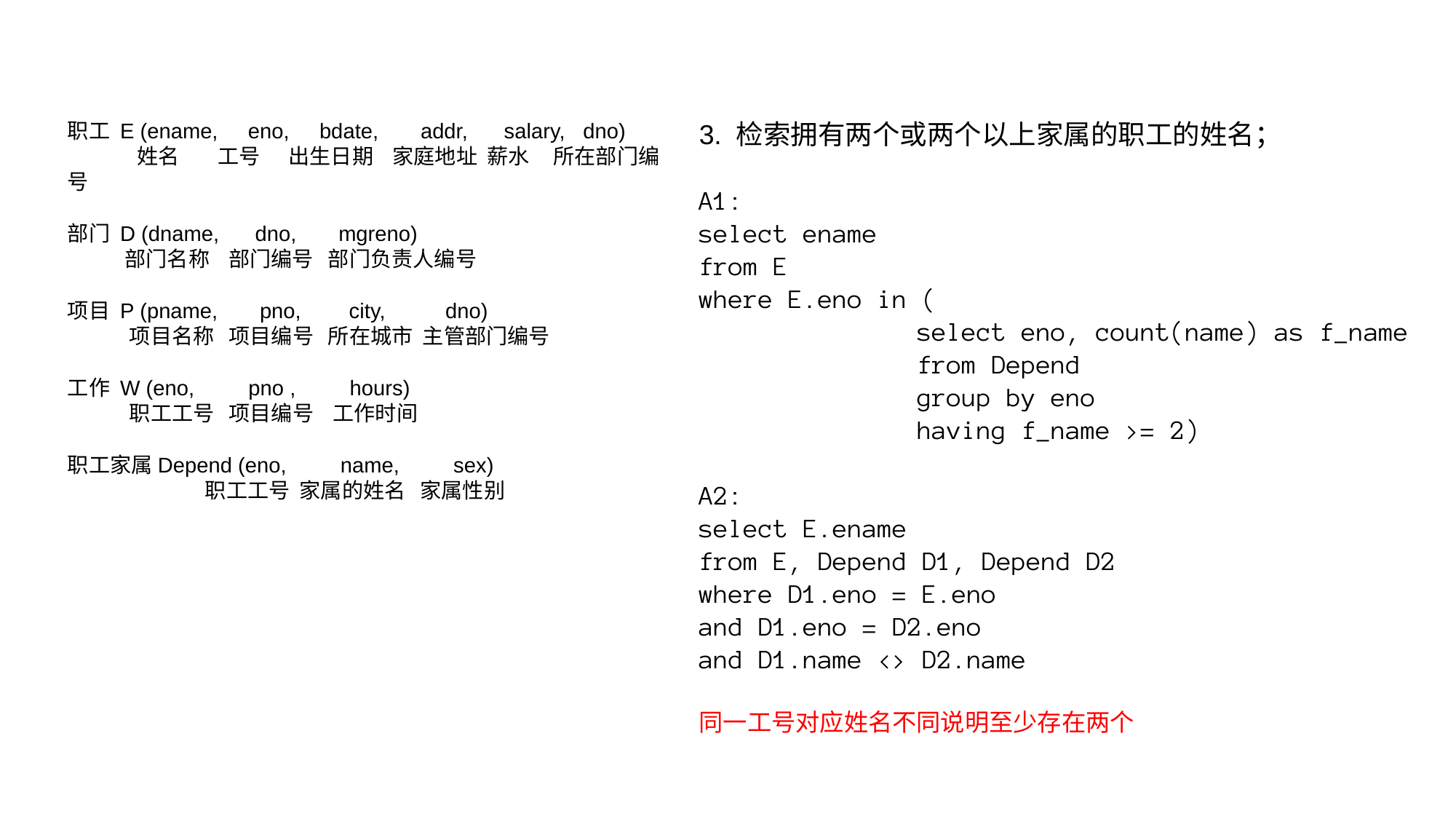

职工 E (ename,     eno,     bdate,       addr,      salary,   dno)
	     姓名        工号      出生日期    家庭地址  薪水     所在部门编号

部门 D (dname,      dno,       mgreno)
           部门名称    部门编号   部门负责人编号

项目 P (pname,       pno,        city,          dno)
            项目名称   项目编号   所在城市  主管部门编号

工作 W (eno,         pno ,         hours)
            职工工号   项目编号    工作时间

职工家属Depend (eno,         name,         sex)
                            职工工号  家属的姓名   家属性别
3. 检索拥有两个或两个以上家属的职工的姓名；

A1:
select ename
from E
where E.eno in (
select eno, count(name) as f_name
from Depend
group by eno
having f_name >= 2)

A2:
select E.ename
from E, Depend D1, Depend D2
where D1.eno = E.eno
and D1.eno = D2.eno
and D1.name <> D2.name

同一工号对应姓名不同说明至少存在两个